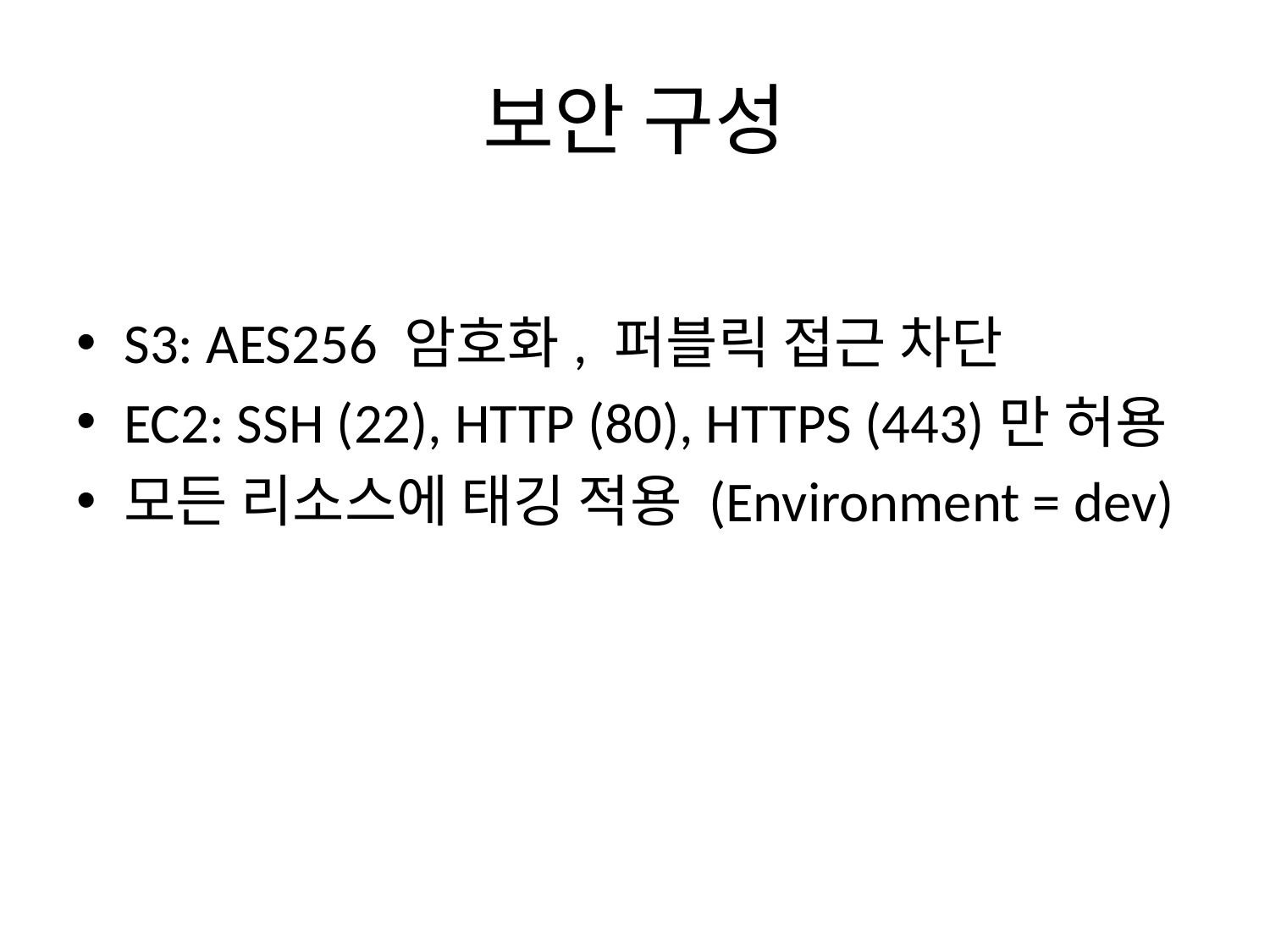

# 보안 구성

S3: AES256 암호화, 퍼블릭 접근 차단
EC2: SSH (22), HTTP (80), HTTPS (443)만 허용
모든 리소스에 태깅 적용 (Environment = dev)